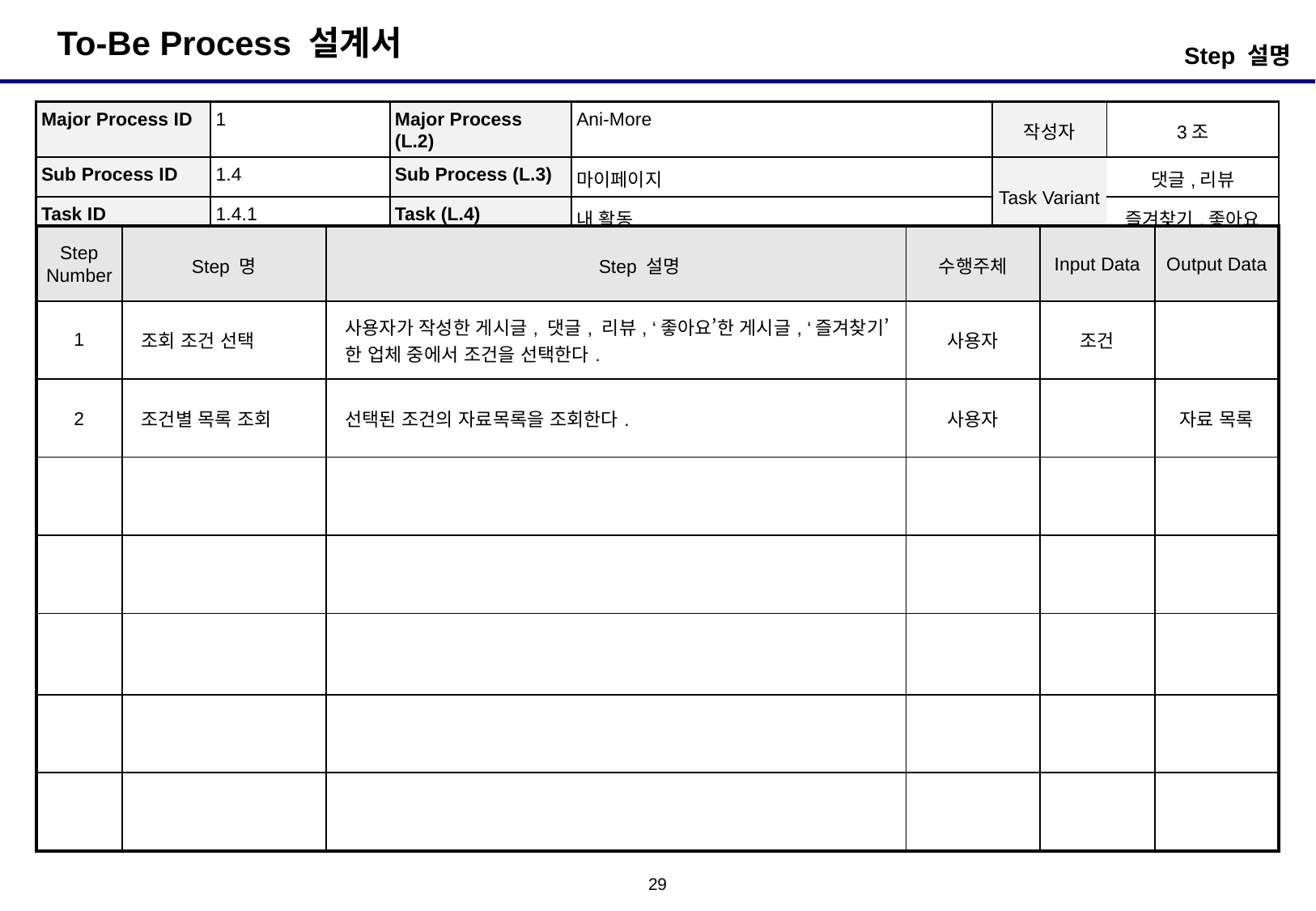

Step 설명
| Major Process ID | 1 | Major Process (L.2) | Ani-More | 작성자 | 3조 |
| --- | --- | --- | --- | --- | --- |
| Sub Process ID | 1.4 | Sub Process (L.3) | 마이페이지 | Task Variant | 댓글,리뷰 |
| Task ID | 1.4.1 | Task (L.4) | 내 활동 |  | 즐겨찾기,좋아요 |
| Step Number | Step 명 | Step 설명 | 수행주체 | Input Data | Output Data |
| --- | --- | --- | --- | --- | --- |
| 1 | 조회 조건 선택 | 사용자가 작성한 게시글, 댓글, 리뷰, ‘좋아요’한 게시글, ‘즐겨찾기’한 업체 중에서 조건을 선택한다. | 사용자 | 조건 |  |
| 2 | 조건별 목록 조회 | 선택된 조건의 자료목록을 조회한다. | 사용자 |  | 자료 목록 |
|  |  |  |  |  |  |
|  |  |  |  |  |  |
|  |  |  |  |  |  |
|  |  |  |  |  |  |
|  |  |  |  |  |  |